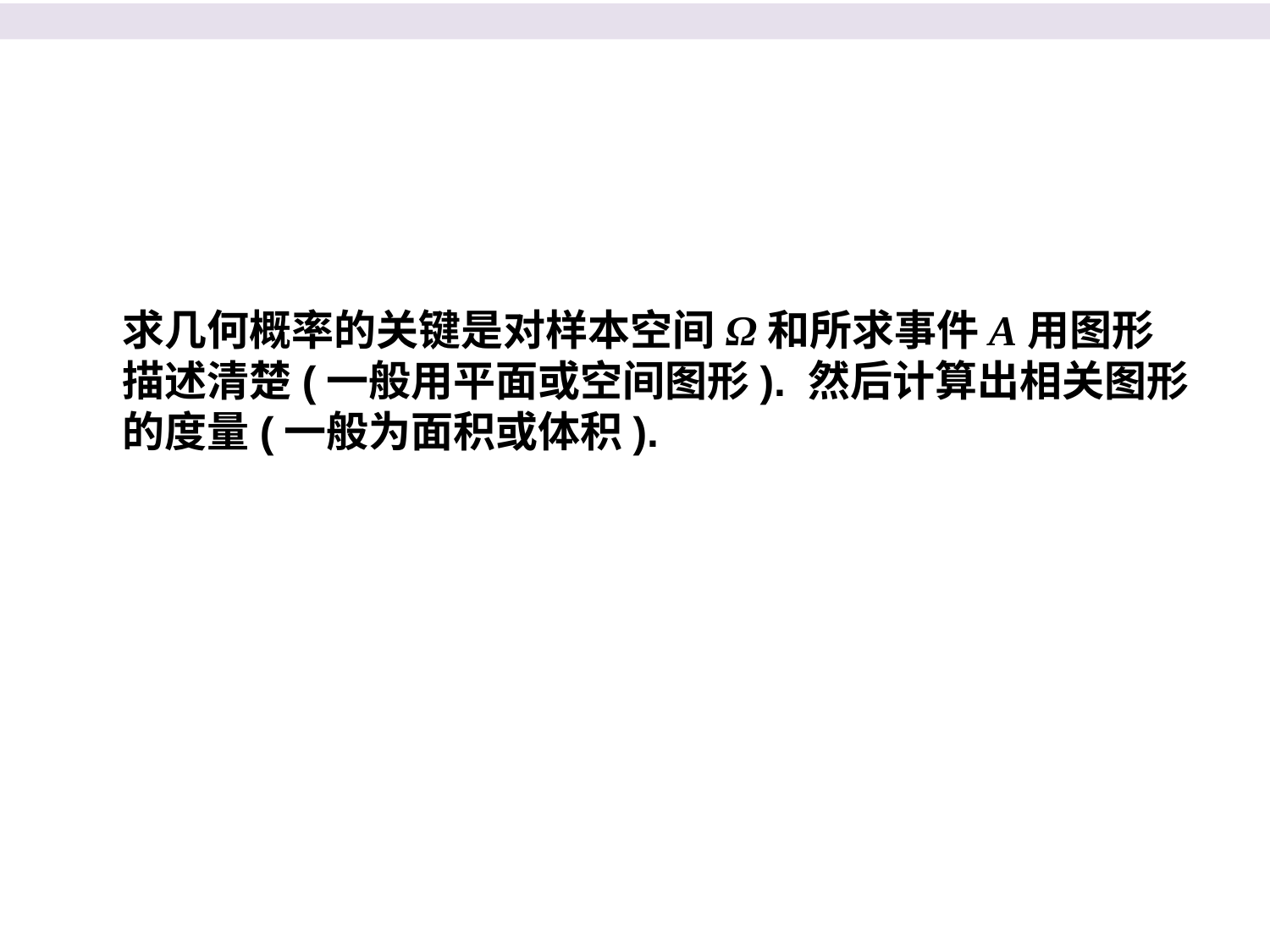

求几何概率的关键是对样本空间Ω和所求事件A用图形
描述清楚(一般用平面或空间图形). 然后计算出相关图形
的度量(一般为面积或体积).